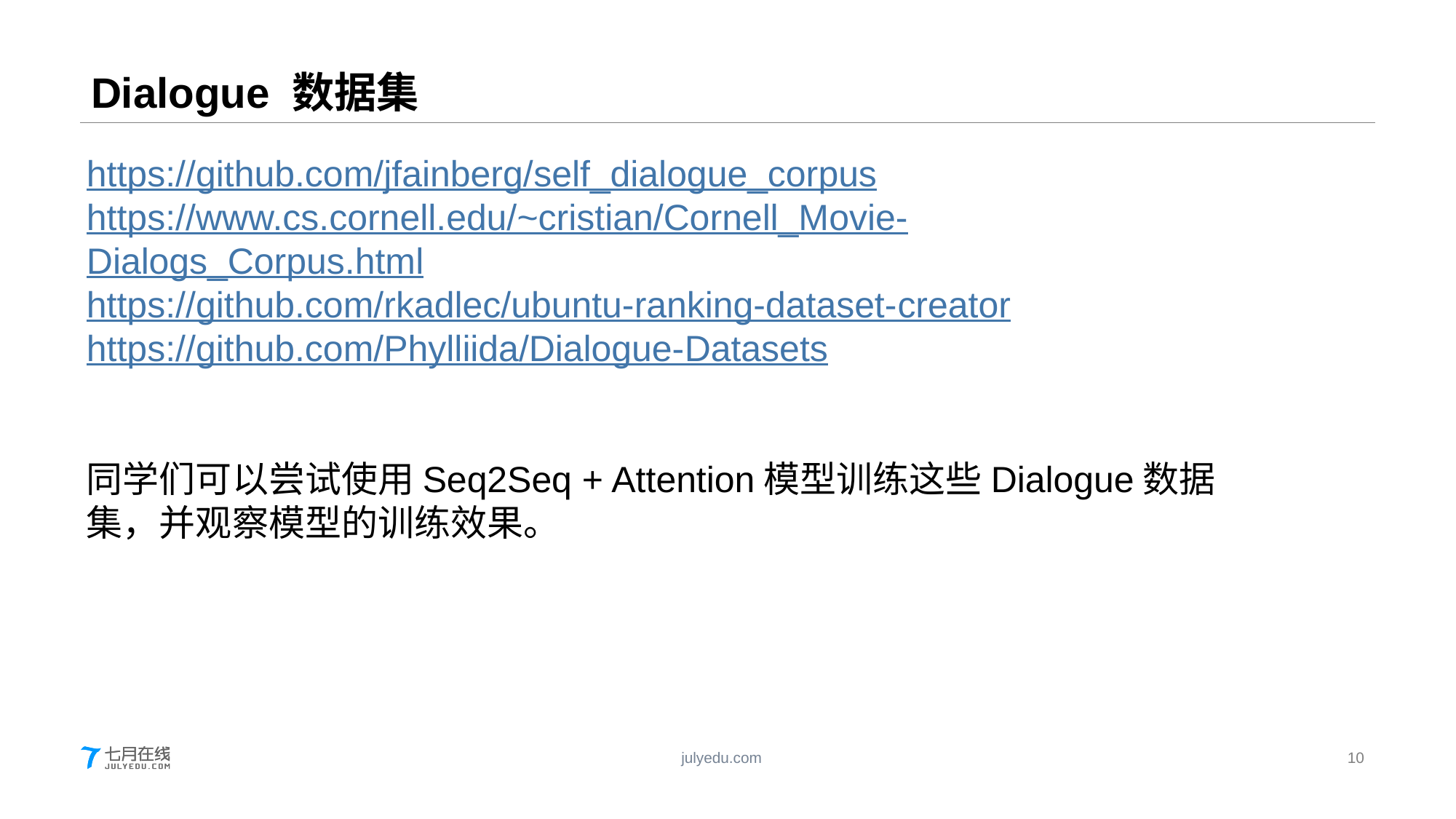

# Dialogue 数据集
https://github.com/jfainberg/self_dialogue_corpus
https://www.cs.cornell.edu/~cristian/Cornell_Movie-Dialogs_Corpus.html
https://github.com/rkadlec/ubuntu-ranking-dataset-creator
https://github.com/Phylliida/Dialogue-Datasets

同学们可以尝试使用Seq2Seq + Attention模型训练这些Dialogue数据集，并观察模型的训练效果。

10